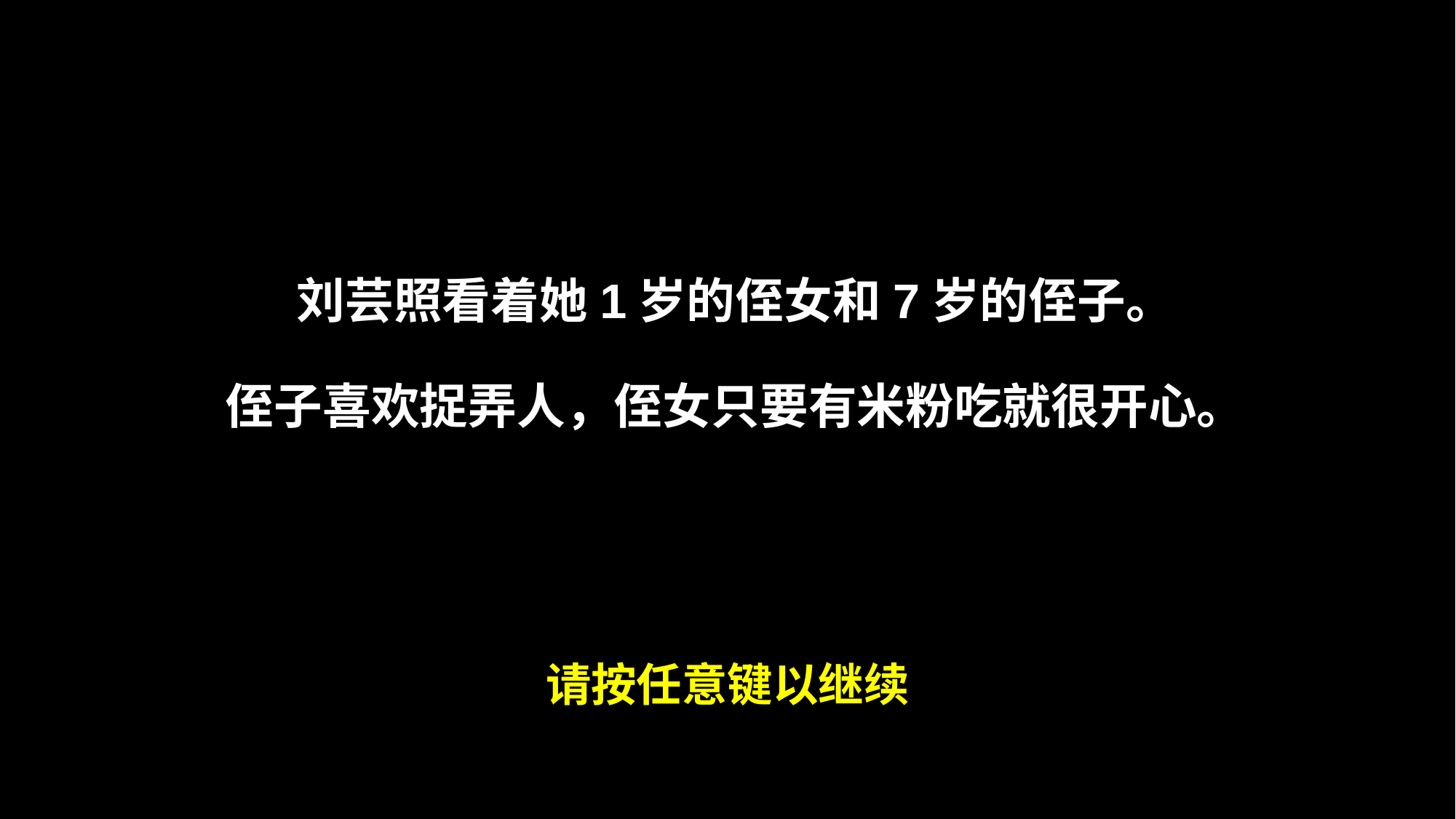

# 刘芸照看着她1岁的侄女和7岁的侄子。 侄子喜欢捉弄人，侄女只要有米粉吃就很开心。
请按任意键以继续